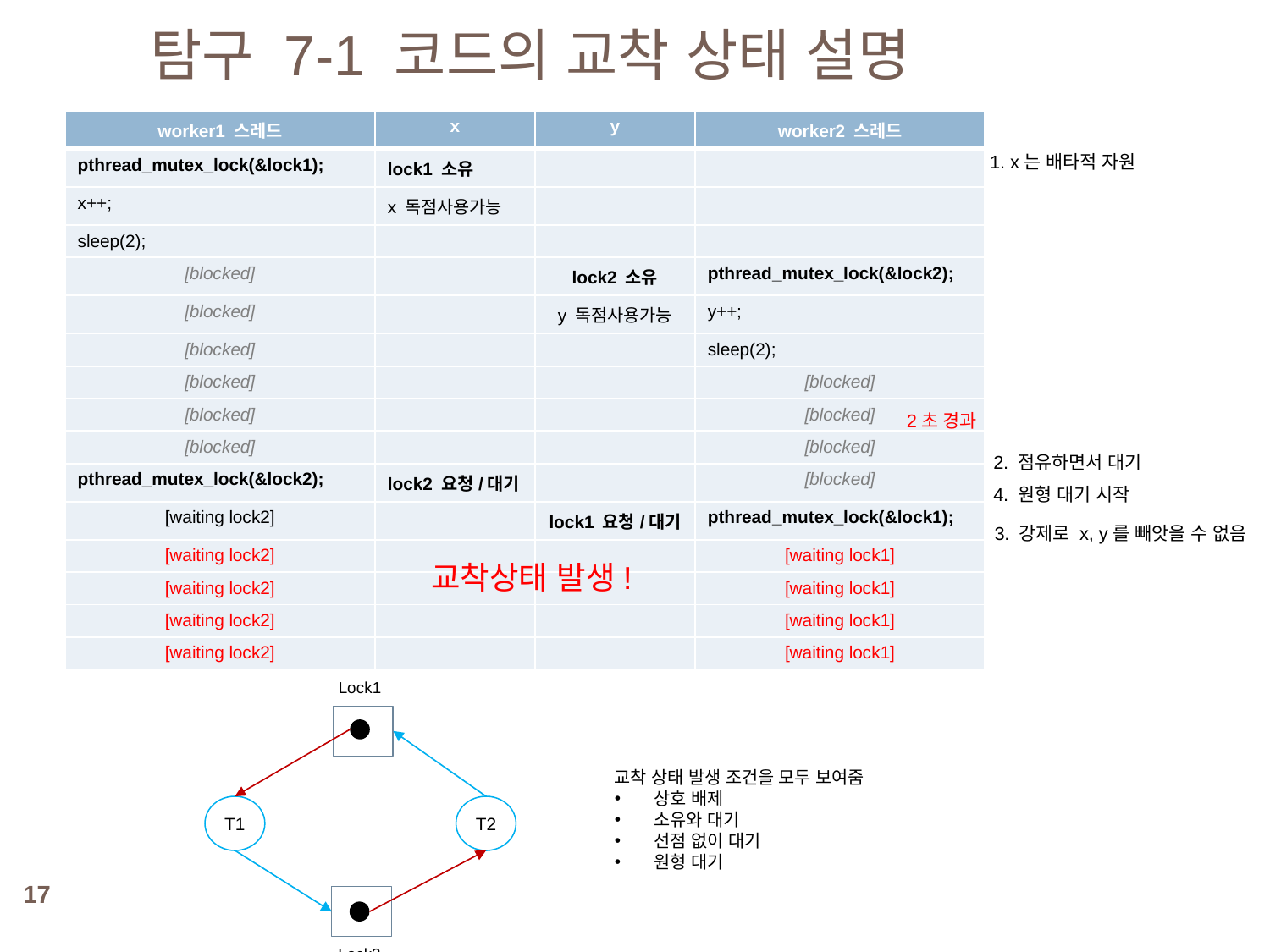

탐구 7-1 코드의 교착 상태 설명
| worker1 스레드 | x | y | worker2 스레드 |
| --- | --- | --- | --- |
| pthread\_mutex\_lock(&lock1); | lock1 소유 |  |  |
| x++; | x 독점사용가능 |  |  |
| sleep(2); |  |  |  |
| [blocked] |  | lock2 소유 | pthread\_mutex\_lock(&lock2); |
| [blocked] |  | y 독점사용가능 | y++; |
| [blocked] |  |  | sleep(2); |
| [blocked] |  |  | [blocked] |
| [blocked] |  |  | [blocked] |
| [blocked] |  |  | [blocked] |
| pthread\_mutex\_lock(&lock2); | lock2 요청/대기 |  | [blocked] |
| [waiting lock2] |  | lock1 요청/대기 | pthread\_mutex\_lock(&lock1); |
| [waiting lock2] |  |  | [waiting lock1] |
| [waiting lock2] |  |  | [waiting lock1] |
| [waiting lock2] |  |  | [waiting lock1] |
| [waiting lock2] |  |  | [waiting lock1] |
1. x는 배타적 자원
2초 경과
2. 점유하면서 대기
4. 원형 대기 시작
3. 강제로 x, y를 빼앗을 수 없음
교착상태 발생!
Lock1

교착 상태 발생 조건을 모두 보여줌
상호 배제
소유와 대기
선점 없이 대기
원형 대기
T1
T2
17

Lock2